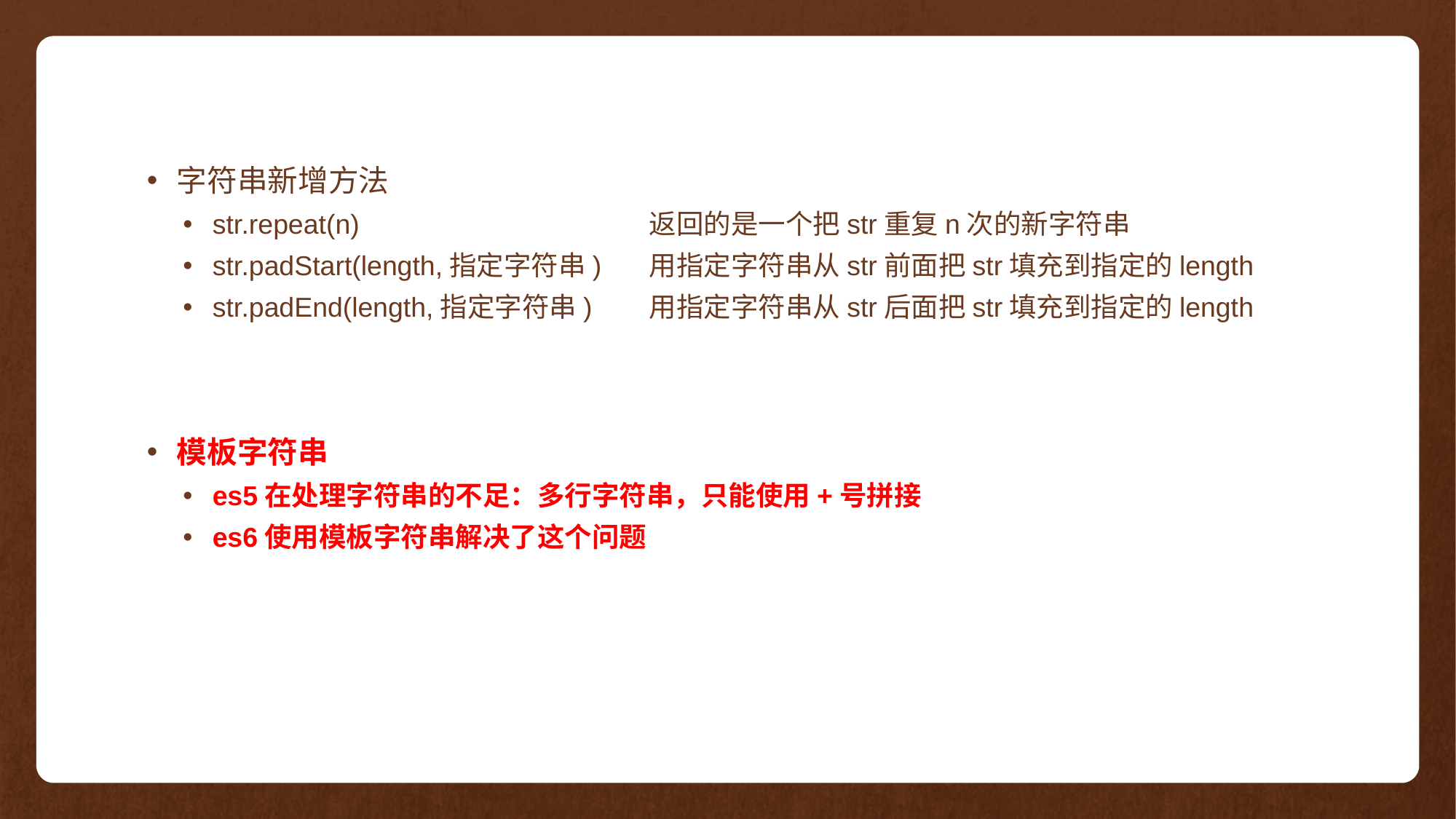

字符串新增方法
str.repeat(n)		     	返回的是一个把str重复n次的新字符串
str.padStart(length,指定字符串)	用指定字符串从str前面把str填充到指定的length
str.padEnd(length,指定字符串)	用指定字符串从str后面把str填充到指定的length

模板字符串
es5在处理字符串的不足：多行字符串，只能使用+号拼接
es6使用模板字符串解决了这个问题